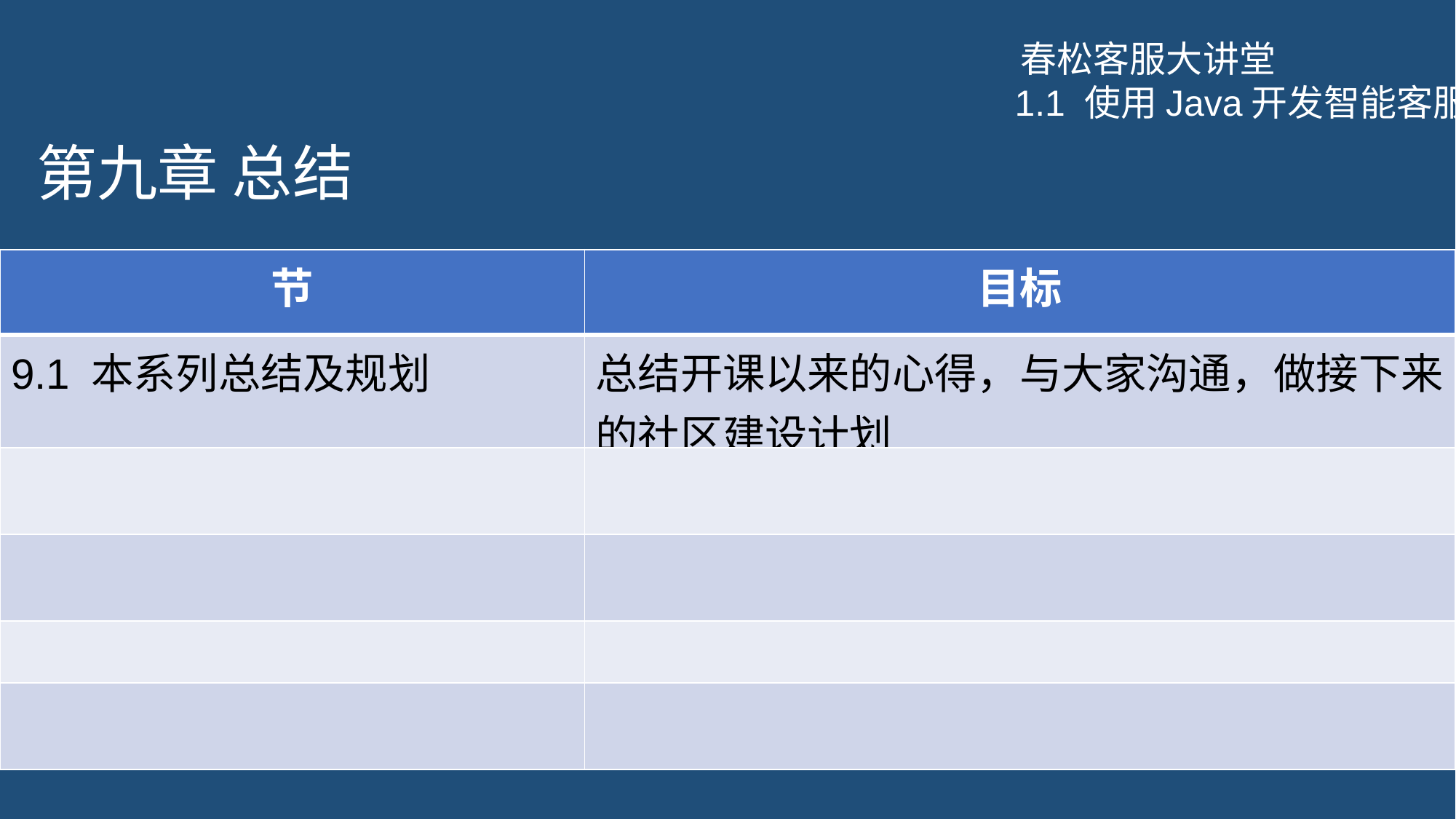

春松客服大讲堂
1.1 使用Java开发智能客服
第九章 总结
| 节 | 目标 |
| --- | --- |
| 9.1 本系列总结及规划 | 总结开课以来的心得，与大家沟通，做接下来的社区建设计划 |
|  |  |
|  |  |
|  |  |
|  |  |